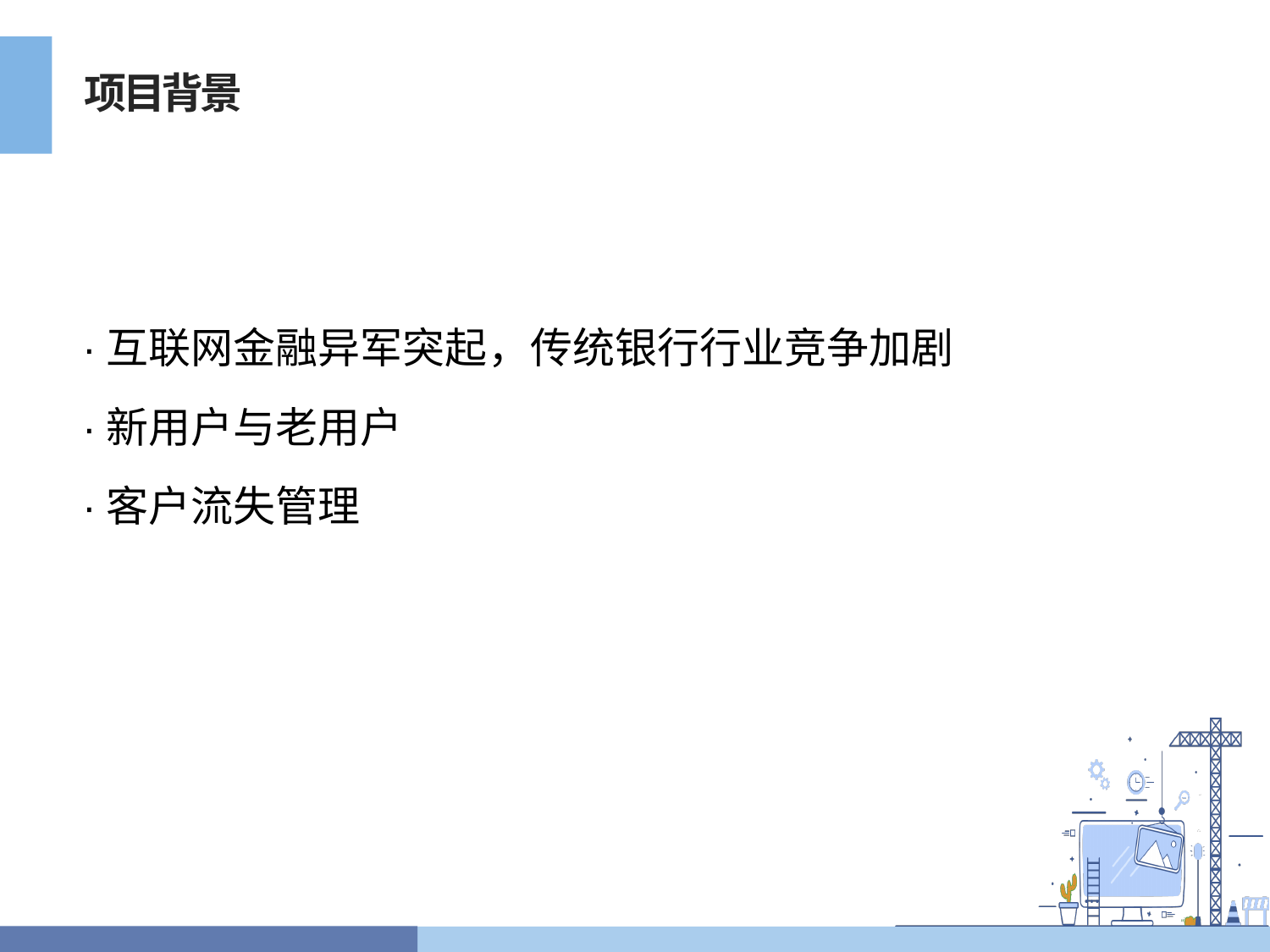

# 项目背景
·互联网金融异军突起，传统银行行业竞争加剧
·新用户与老用户
·客户流失管理